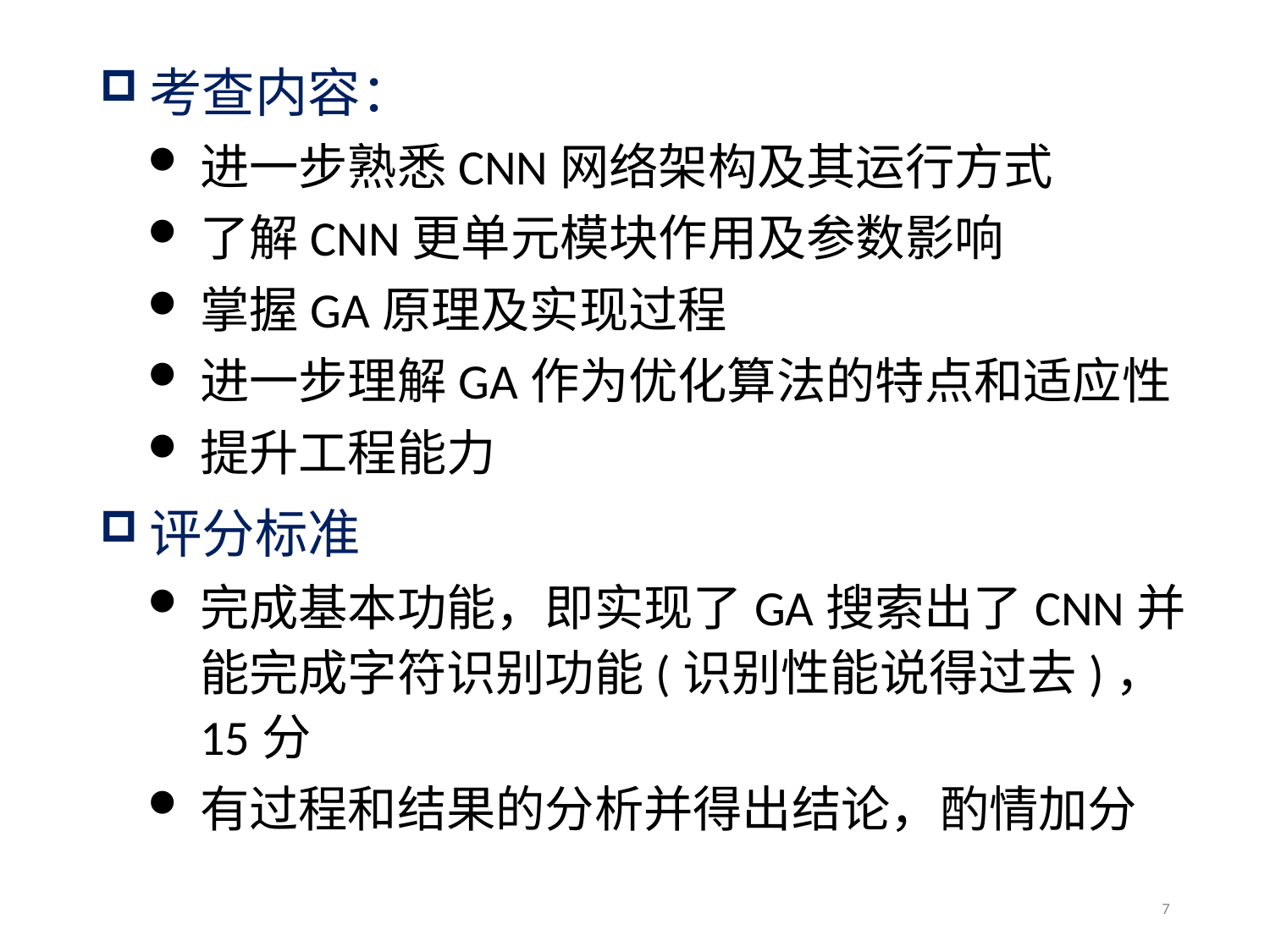

考查内容：
进一步熟悉CNN网络架构及其运行方式
了解CNN更单元模块作用及参数影响
掌握GA原理及实现过程
进一步理解GA作为优化算法的特点和适应性
提升工程能力
评分标准
完成基本功能，即实现了GA搜索出了CNN并能完成字符识别功能(识别性能说得过去)，15分
有过程和结果的分析并得出结论，酌情加分

7